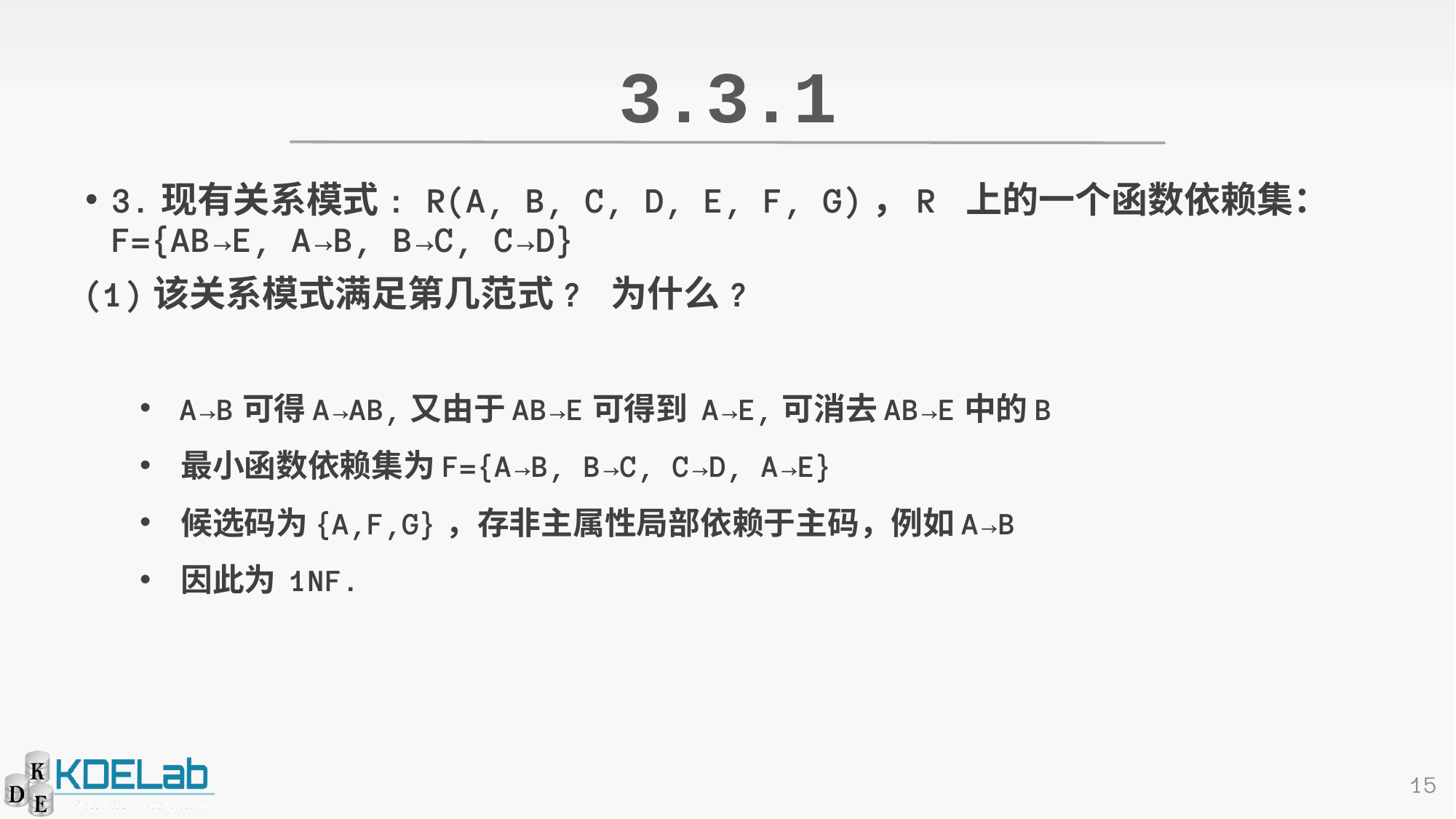

# 3.3.1
3.现有关系模式: R(A, B, C, D, E, F, G)，R 上的一个函数依赖集： F={AB→E, A→B, B→C, C→D}
(1)该关系模式满足第几范式? 为什么?

A→B可得A→AB,又由于AB→E可得到 A→E,可消去AB→E中的B
最小函数依赖集为F={A→B, B→C, C→D, A→E}
候选码为{A,F,G}，存非主属性局部依赖于主码，例如A→B
因此为 1NF.

15